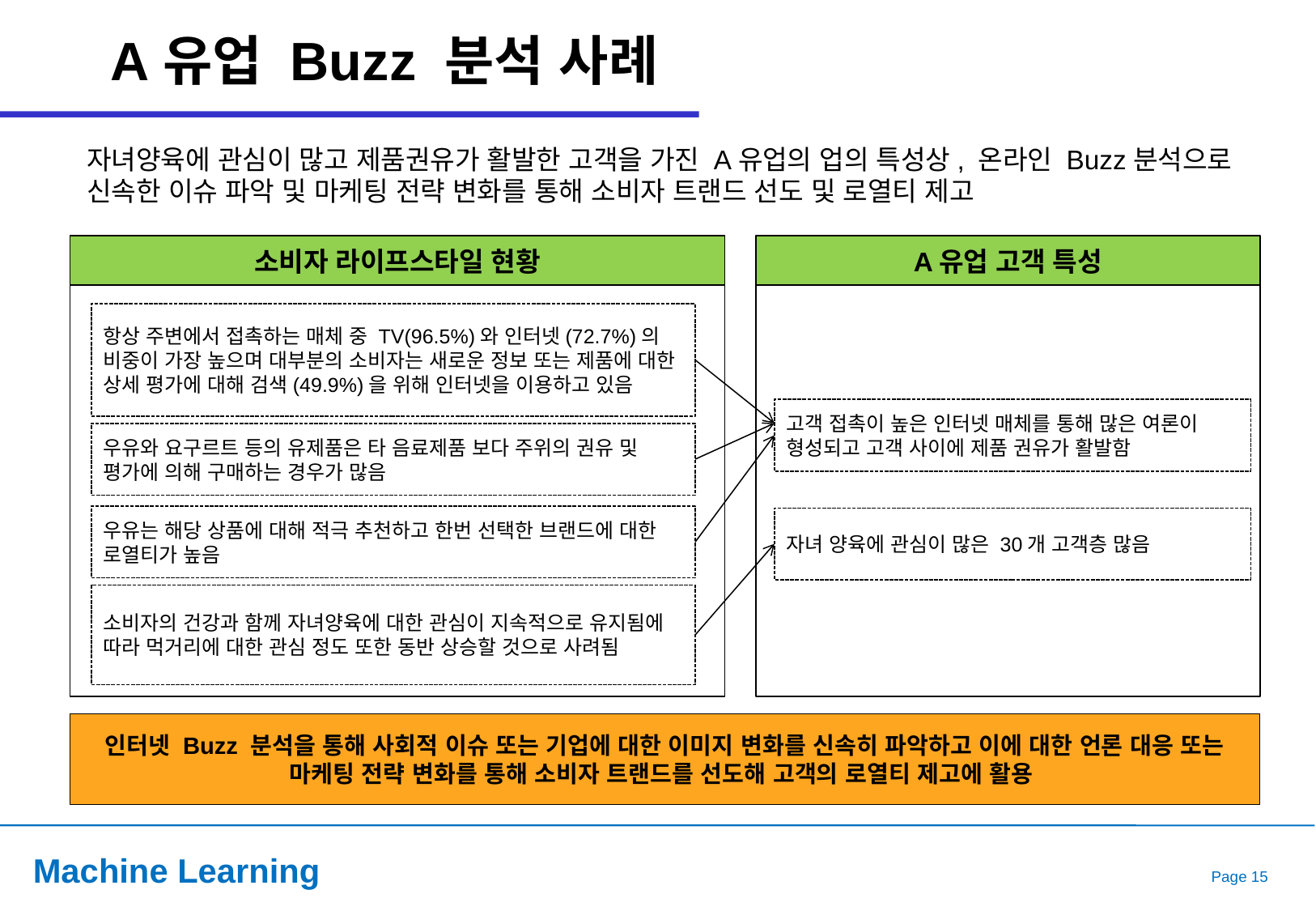

# A유업 Buzz 분석 사례
자녀양육에 관심이 많고 제품권유가 활발한 고객을 가진 A유업의 업의 특성상, 온라인 Buzz분석으로 신속한 이슈 파악 및 마케팅 전략 변화를 통해 소비자 트랜드 선도 및 로열티 제고
A유업 고객 특성
소비자 라이프스타일 현황

항상 주변에서 접촉하는 매체 중 TV(96.5%)와 인터넷(72.7%)의 비중이 가장 높으며 대부분의 소비자는 새로운 정보 또는 제품에 대한 상세 평가에 대해 검색(49.9%)을 위해 인터넷을 이용하고 있음
고객 접촉이 높은 인터넷 매체를 통해 많은 여론이 형성되고 고객 사이에 제품 권유가 활발함
우유와 요구르트 등의 유제품은 타 음료제품 보다 주위의 권유 및 평가에 의해 구매하는 경우가 많음
우유는 해당 상품에 대해 적극 추천하고 한번 선택한 브랜드에 대한 로열티가 높음
자녀 양육에 관심이 많은 30개 고객층 많음
소비자의 건강과 함께 자녀양육에 대한 관심이 지속적으로 유지됨에 따라 먹거리에 대한 관심 정도 또한 동반 상승할 것으로 사려됨
인터넷 Buzz 분석을 통해 사회적 이슈 또는 기업에 대한 이미지 변화를 신속히 파악하고 이에 대한 언론 대응 또는 마케팅 전략 변화를 통해 소비자 트랜드를 선도해 고객의 로열티 제고에 활용
Page 15